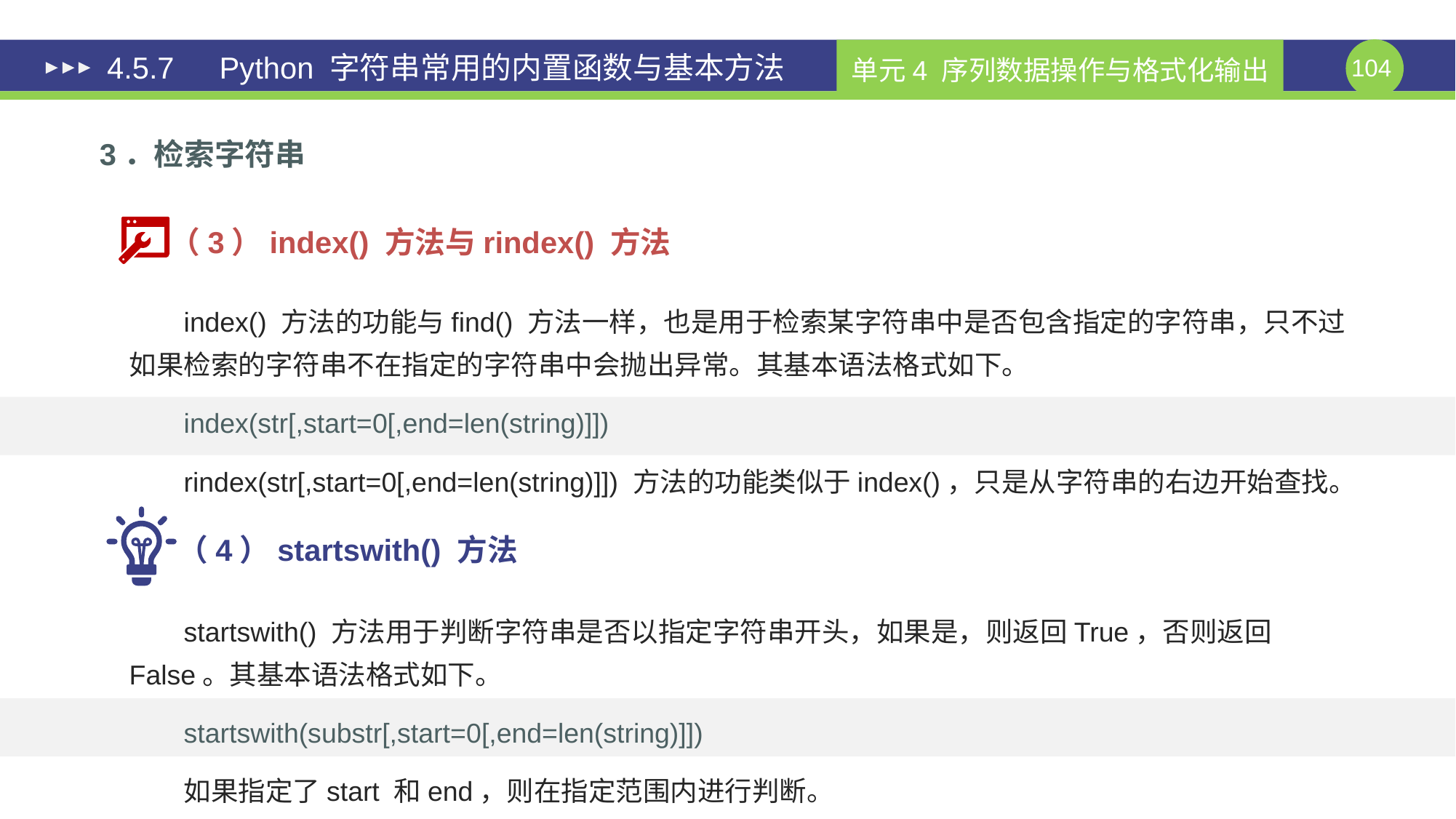

# 4.5.7　Python 字符串常用的内置函数与基本方法
3．检索字符串
（3）index() 方法与rindex() 方法

index() 方法的功能与find() 方法一样，也是用于检索某字符串中是否包含指定的字符串，只不过如果检索的字符串不在指定的字符串中会抛出异常。其基本语法格式如下。

index(str[,start=0[,end=len(string)]])

rindex(str[,start=0[,end=len(string)]]) 方法的功能类似于index()，只是从字符串的右边开始查找。

（4）startswith() 方法
startswith() 方法用于判断字符串是否以指定字符串开头，如果是，则返回True，否则返回False。其基本语法格式如下。

startswith(substr[,start=0[,end=len(string)]])

如果指定了start 和end，则在指定范围内进行判断。